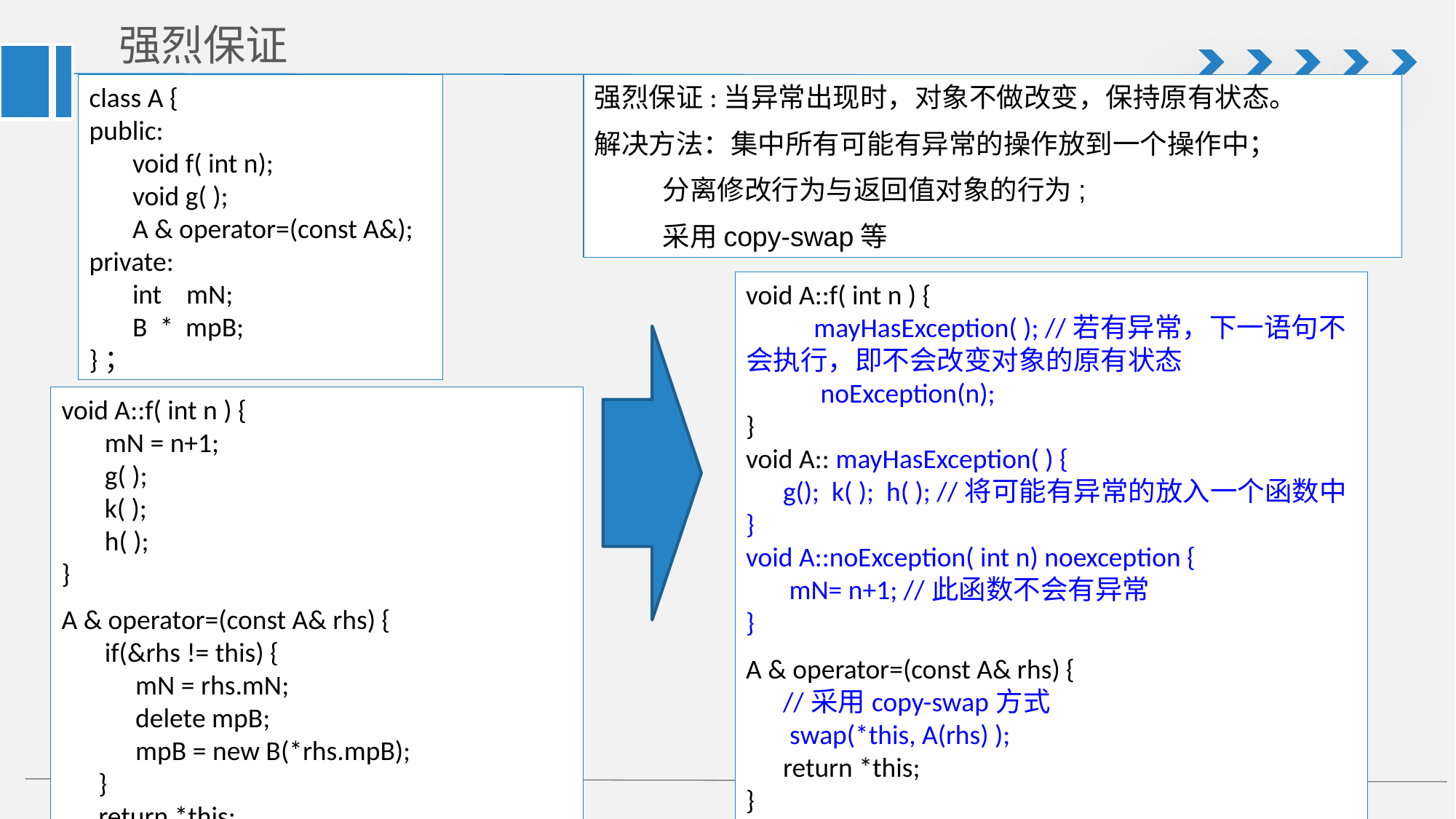

# 强烈保证
class A {
public:
       void f( int n);
       void g( );
       A & operator=(const A&);
private:
       int    mN;
       B  *  mpB;
}；
强烈保证:当异常出现时，对象不做改变，保持原有状态。
解决方法：集中所有可能有异常的操作放到一个操作中；
          分离修改行为与返回值对象的行为;
          采用copy-swap等
void A::f( int n ) {
           mayHasException( ); //若有异常，下一语句不会执行，即不会改变对象的原有状态
           noException(n);
}
void A:: mayHasException( ) {
      g();  k( );  h( ); //将可能有异常的放入一个函数中
}
void A::noException( int n) noexception {
       mN= n+1; //此函数不会有异常
}
A & operator=(const A& rhs) {
      //采用copy-swap方式
      swap(*this, A(rhs) );
      return *this;
}

void A::f( int n ) {
       mN = n+1;
       g( );
       k( );
       h( );
}
A & operator=(const A& rhs) {
       if(&rhs != this) {
            mN = rhs.mN;
            delete mpB;
            mpB = new B(*rhs.mpB);
      }
      return *this;
}